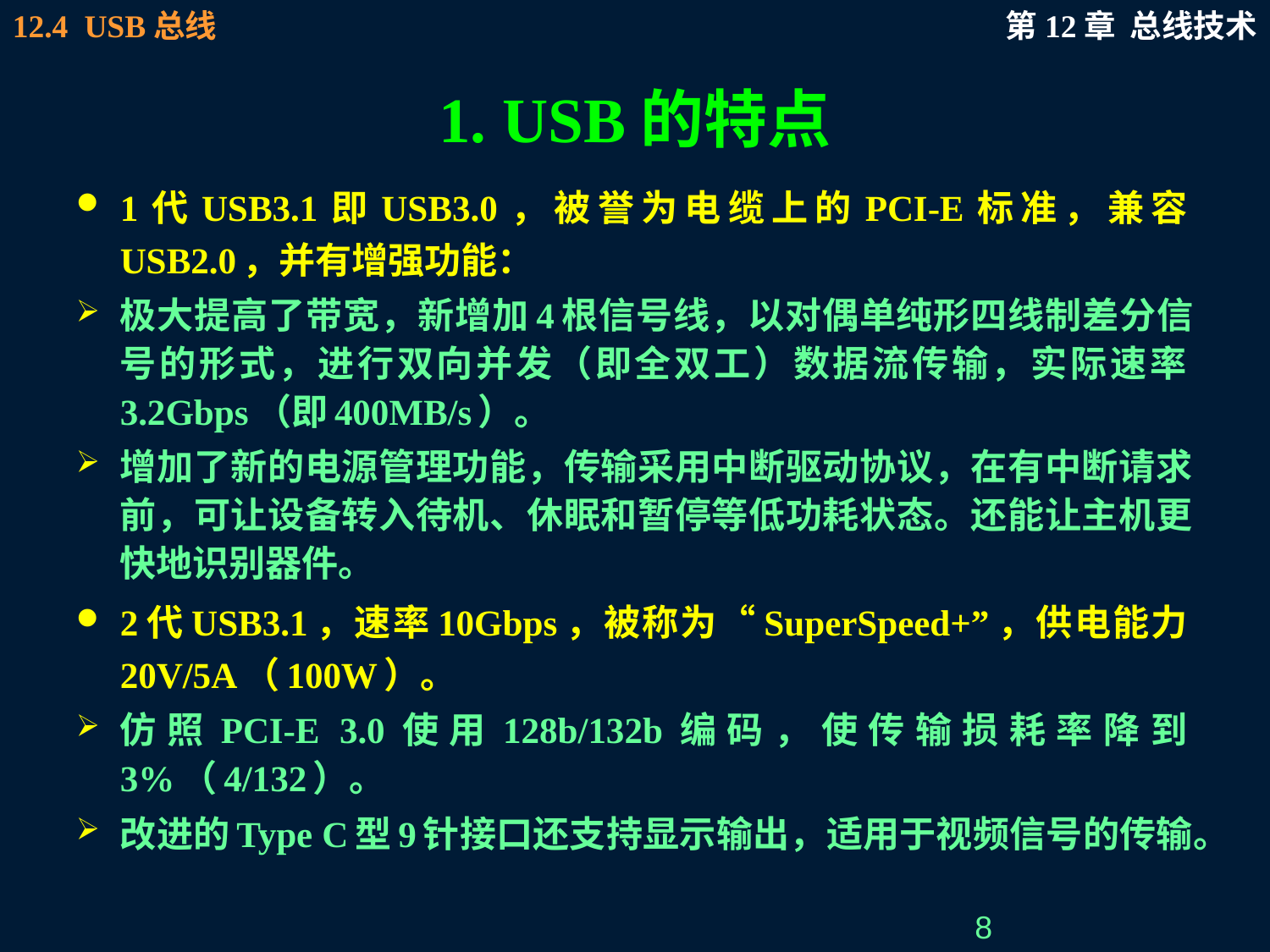

# 1. USB的特点
1代USB3.1即USB3.0，被誉为电缆上的PCI-E标准，兼容USB2.0，并有增强功能：
极大提高了带宽，新增加4根信号线，以对偶单纯形四线制差分信号的形式，进行双向并发（即全双工）数据流传输，实际速率3.2Gbps（即400MB/s）。
增加了新的电源管理功能，传输采用中断驱动协议，在有中断请求前，可让设备转入待机、休眠和暂停等低功耗状态。还能让主机更快地识别器件。
2代USB3.1，速率10Gbps，被称为“SuperSpeed+”，供电能力20V/5A（100W）。
仿照PCI-E 3.0使用128b/132b编码，使传输损耗率降到3%（4/132）。
改进的Type C型9针接口还支持显示输出，适用于视频信号的传输。